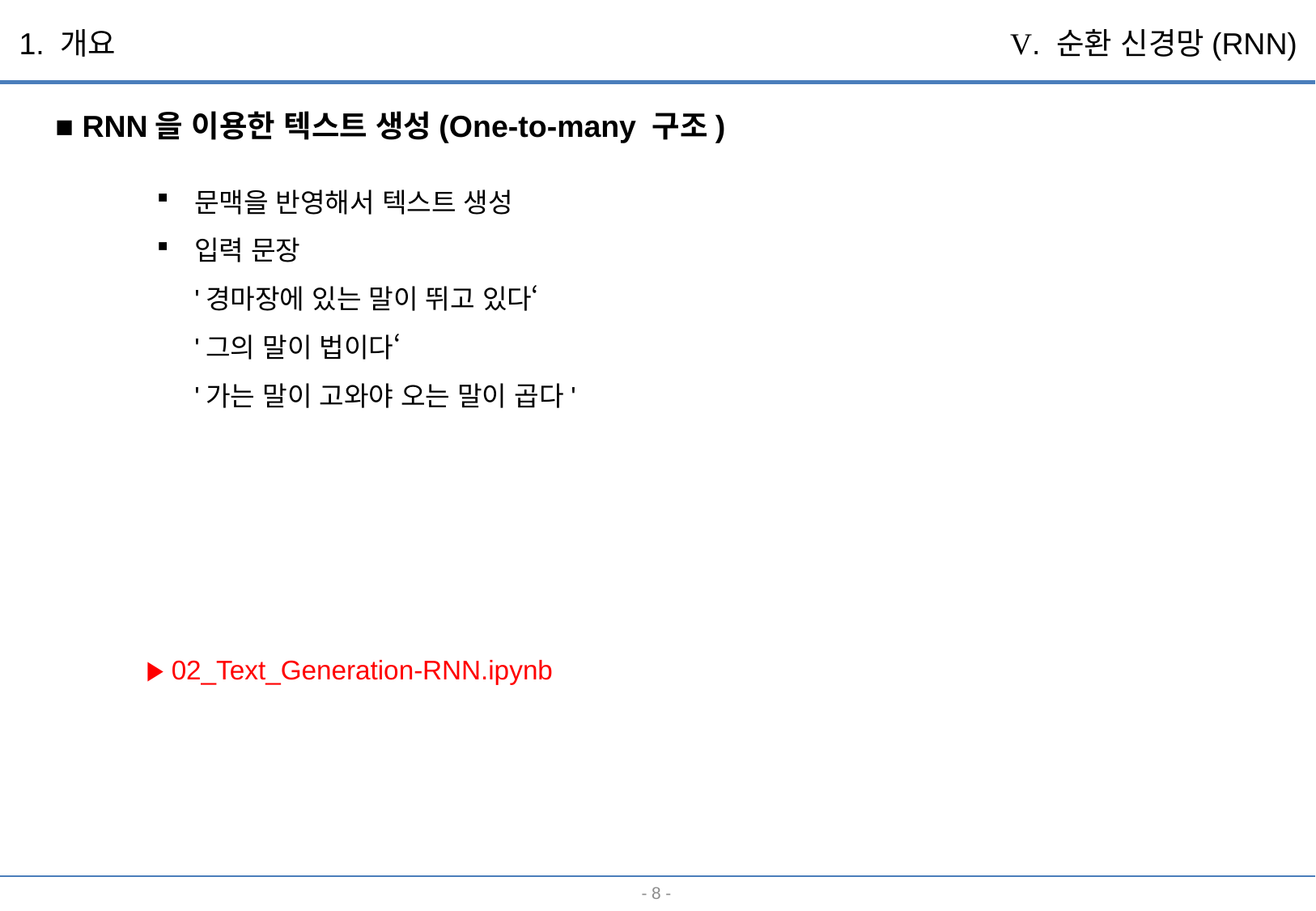

1. 개요
V. 순환 신경망(RNN)
■ RNN을 이용한 텍스트 생성(One-to-many 구조)
문맥을 반영해서 텍스트 생성
입력 문장
'경마장에 있는 말이 뛰고 있다‘
'그의 말이 법이다‘
'가는 말이 고와야 오는 말이 곱다'
▶ 02_Text_Generation-RNN.ipynb
- 8 -